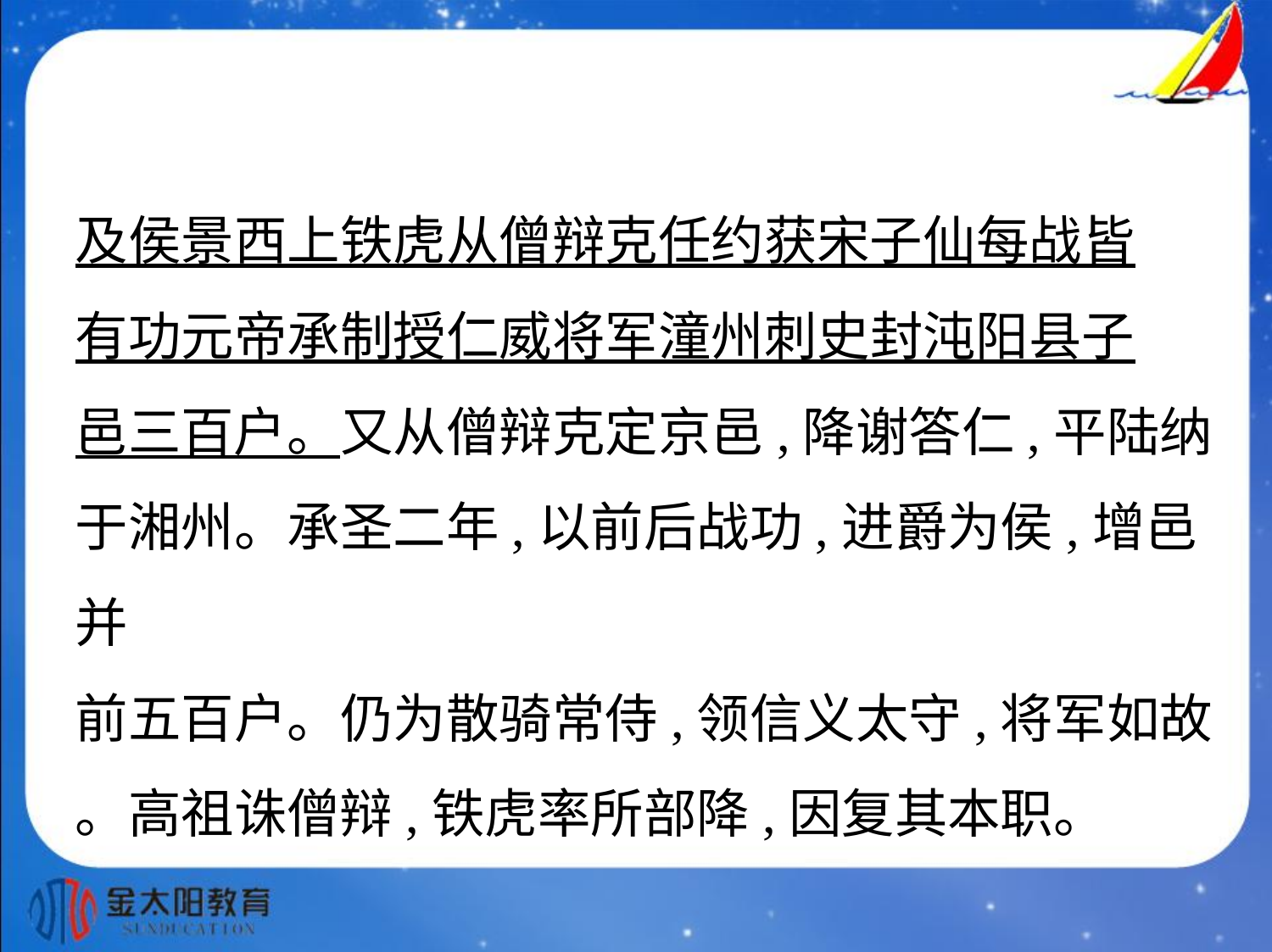

及侯景西上铁虎从僧辩克任约获宋子仙每战皆
有功元帝承制授仁威将军潼州刺史封沌阳县子
邑三百户。又从僧辩克定京邑,降谢答仁,平陆纳
于湘州。承圣二年,以前后战功,进爵为侯,增邑并
前五百户。仍为散骑常侍,领信义太守,将军如故
。高祖诛僧辩,铁虎率所部降,因复其本职。